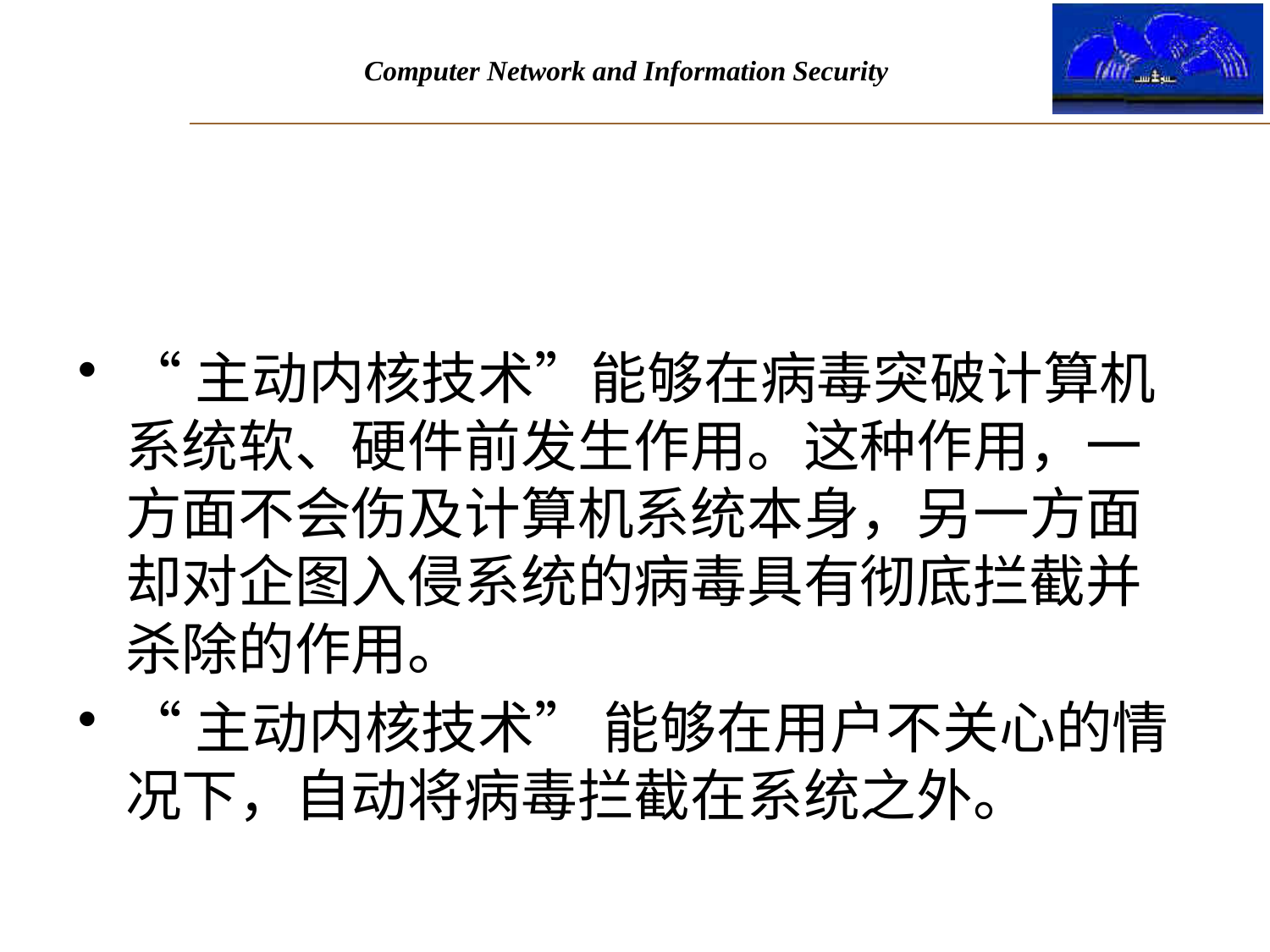

#
“主动内核技术”能够在病毒突破计算机系统软、硬件前发生作用。这种作用，一方面不会伤及计算机系统本身，另一方面却对企图入侵系统的病毒具有彻底拦截并杀除的作用。
“主动内核技术” 能够在用户不关心的情况下，自动将病毒拦截在系统之外。